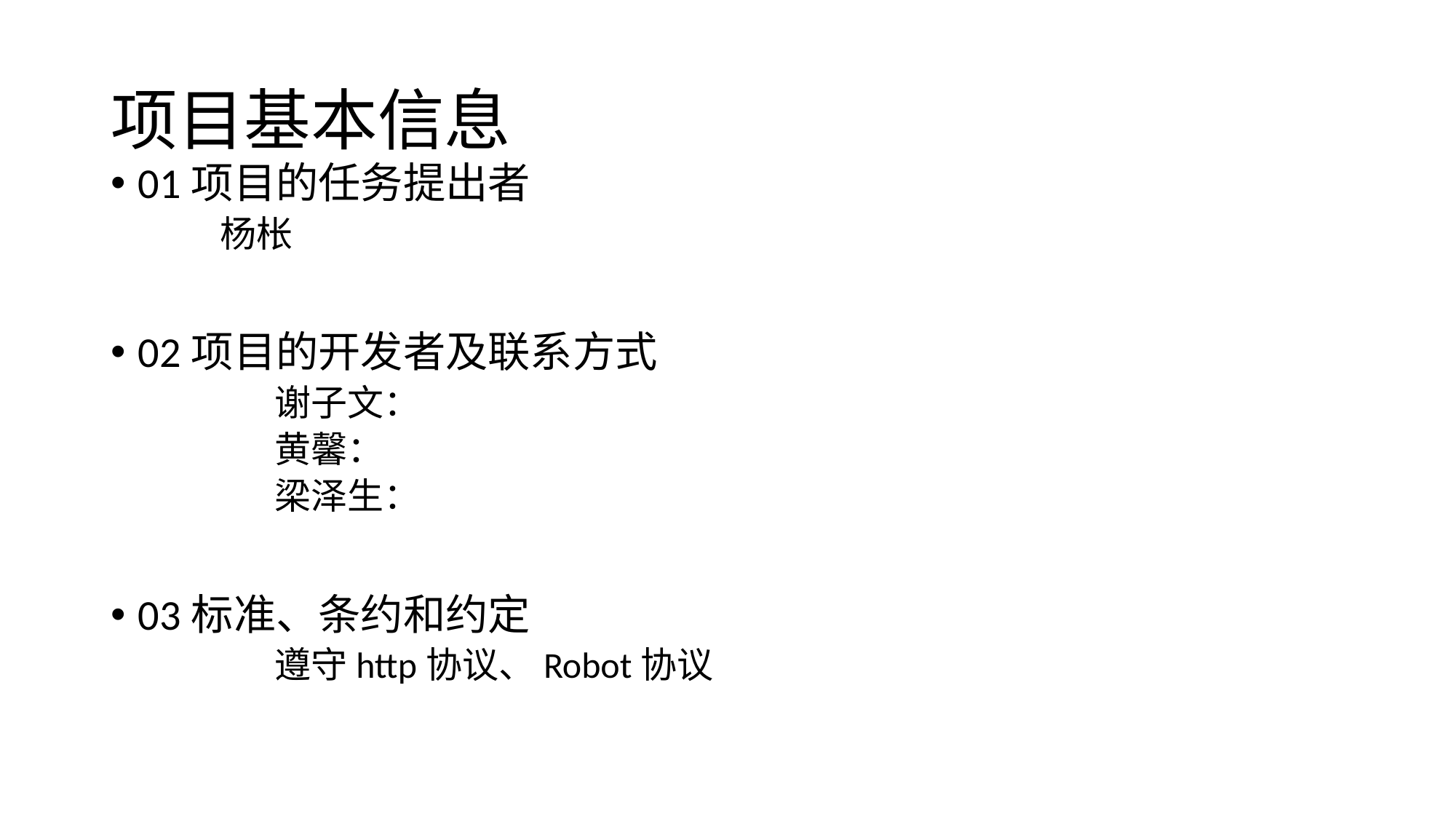

# 项目基本信息
01项目的任务提出者
	杨枨

02项目的开发者及联系方式
	谢子文：
	黄馨：
	梁泽生：

03标准、条约和约定
	遵守http协议、Robot协议